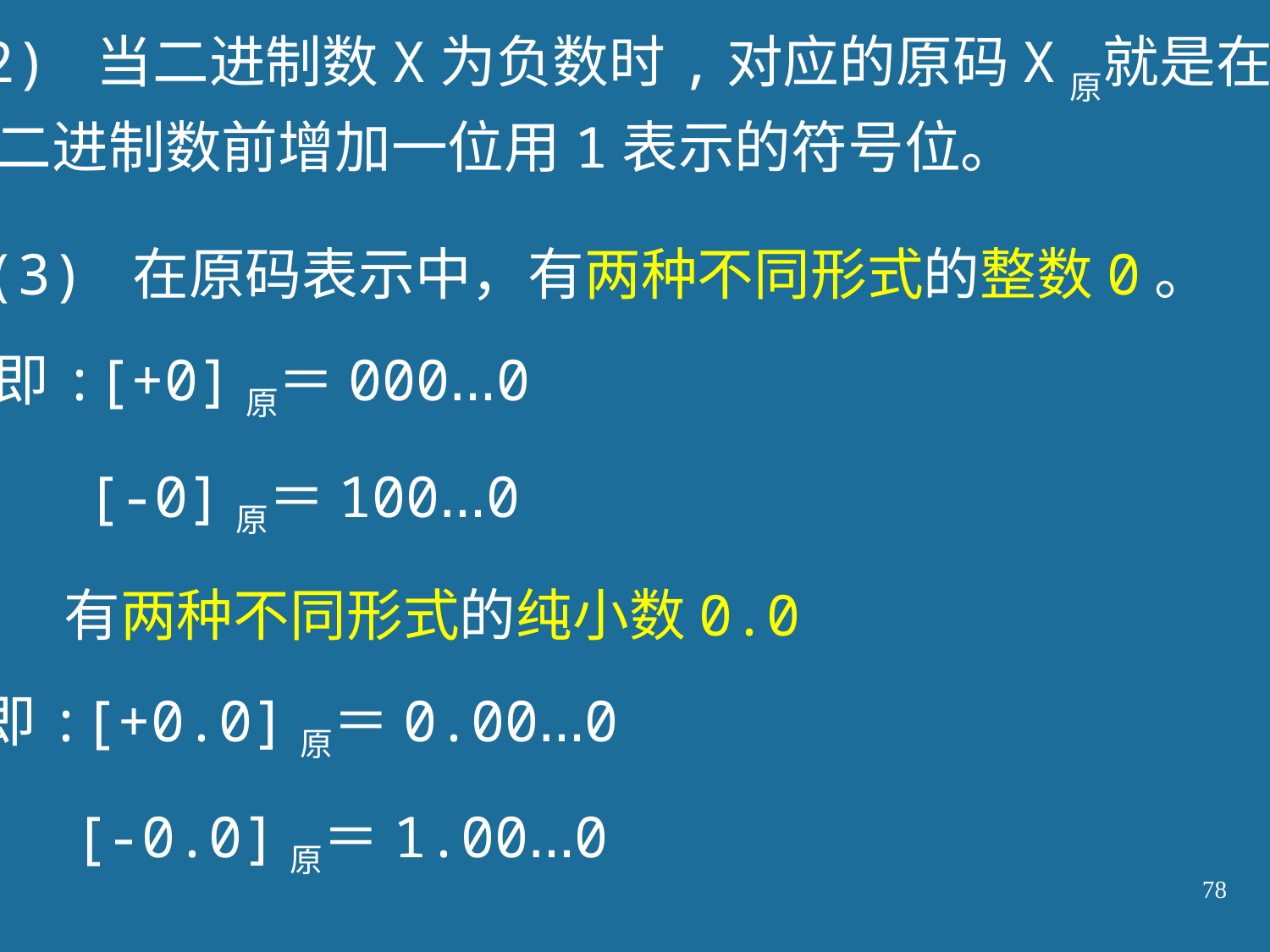

(2) 当二进制数X为负数时,对应的原码X原就是在原
二进制数前增加一位用1表示的符号位。
(3) 在原码表示中，有两种不同形式的整数0。
即:[+0]原＝000…0
[-0]原＝100…0
   有两种不同形式的纯小数0.0
即:[+0.0]原＝0.00…0
[-0.0]原＝1.00…0
78